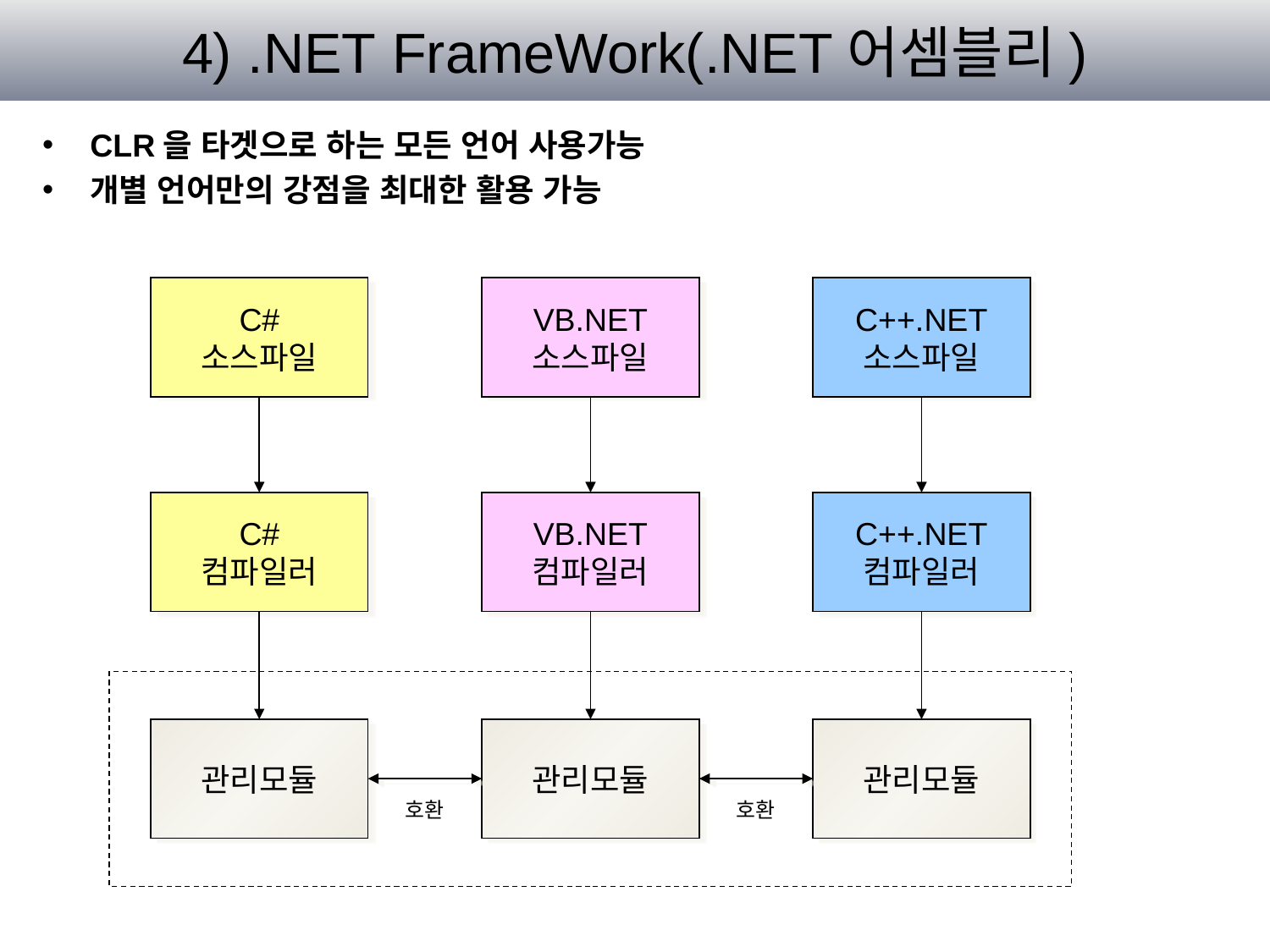

# 4) .NET FrameWork(.NET어셈블리)
CLR을 타겟으로 하는 모든 언어 사용가능
개별 언어만의 강점을 최대한 활용 가능

C#
소스파일
VB.NET
소스파일
C++.NET
소스파일
C#
컴파일러
VB.NET
컴파일러
C++.NET
컴파일러

관리모듈
관리모듈
관리모듈
호환
호환